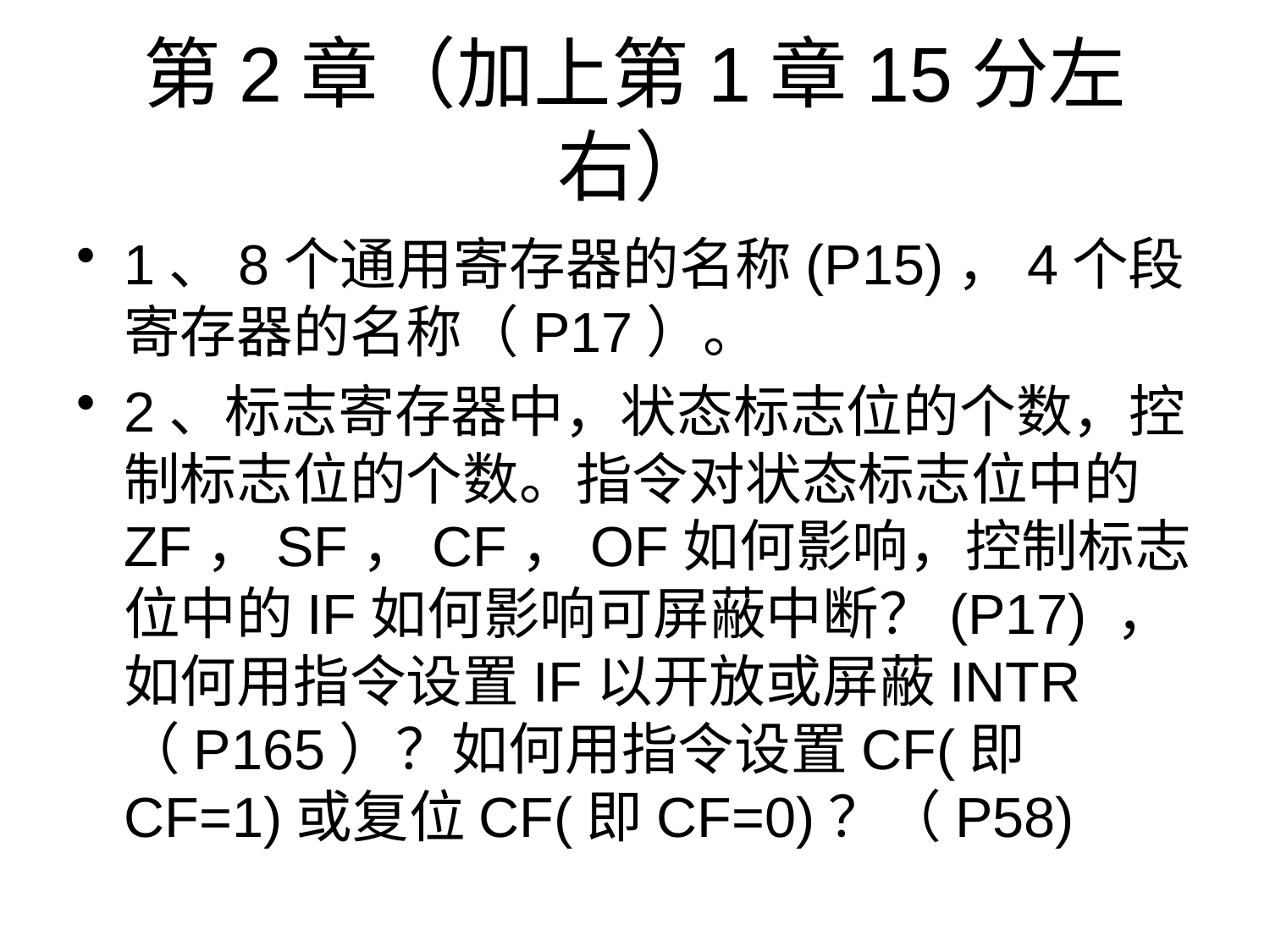

# 第2章（加上第1章15分左右）
1、8个通用寄存器的名称(P15)，4个段寄存器的名称（P17）。
2、标志寄存器中，状态标志位的个数，控制标志位的个数。指令对状态标志位中的ZF，SF，CF，OF如何影响，控制标志位中的IF如何影响可屏蔽中断？(P17) ，如何用指令设置IF以开放或屏蔽INTR（P165）？如何用指令设置CF(即CF=1)或复位CF(即CF=0)？（P58)